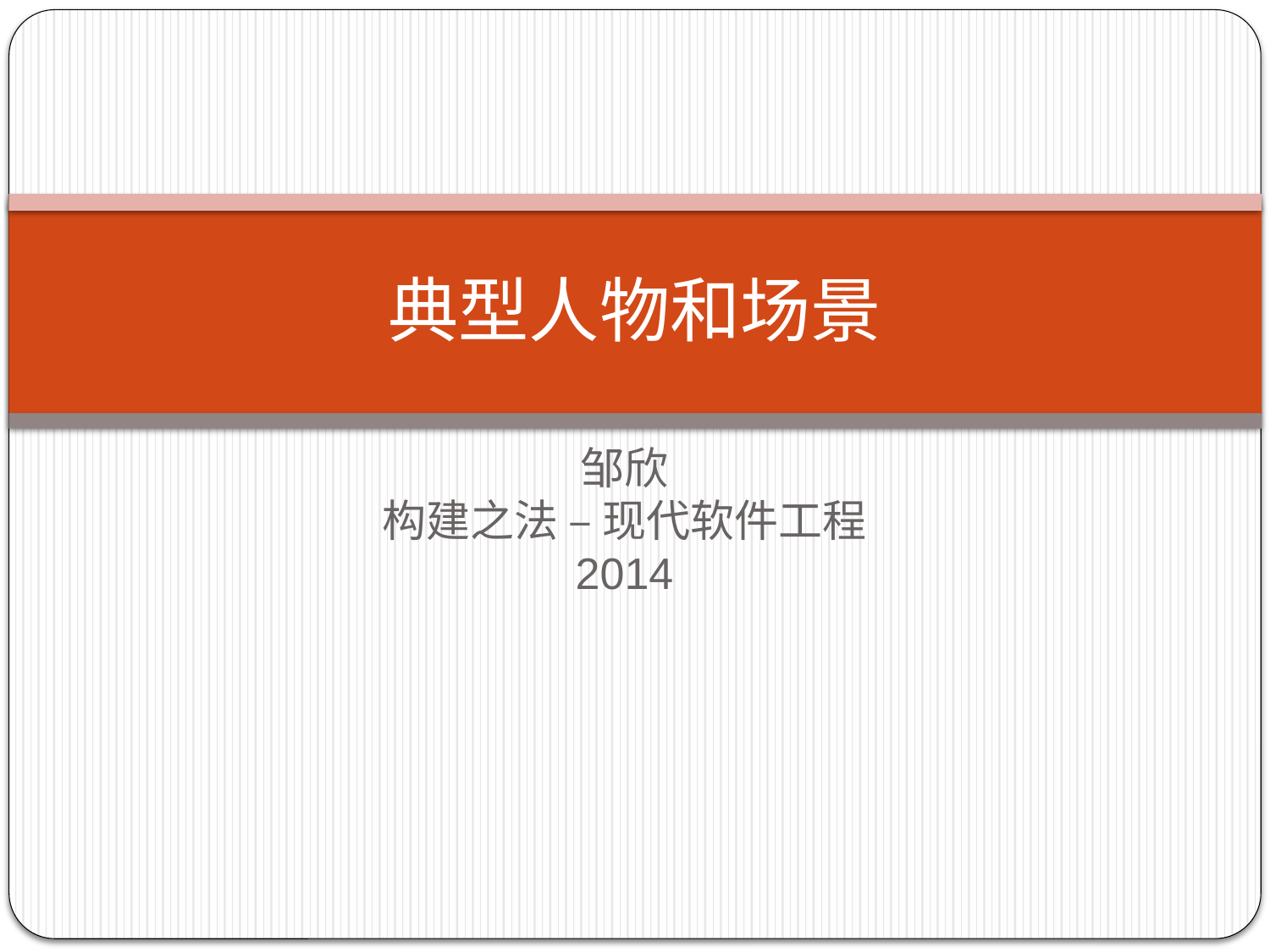

# 典型人物和场景
邹欣
构建之法 – 现代软件工程
2014